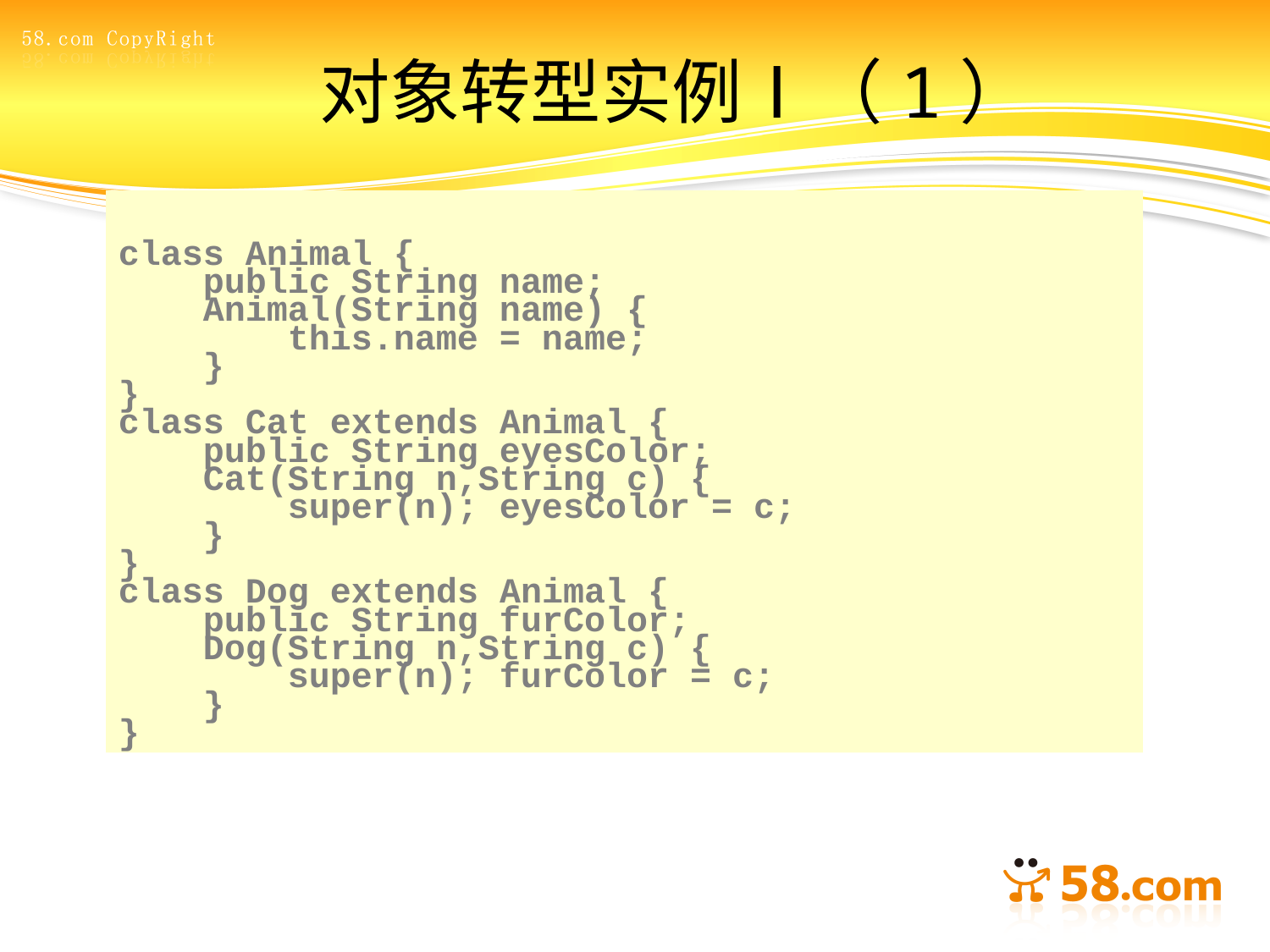

# 对象转型实例Ⅰ（1）

class Animal {
    public String name;
    Animal(String name) {
        this.name = name;
    }
}
class Cat extends Animal {
    public String eyesColor;
    Cat(String n,String c) {
        super(n); eyesColor = c;
    }
}
class Dog extends Animal {
    public String furColor;
    Dog(String n,String c) {
        super(n); furColor = c;
    }
}